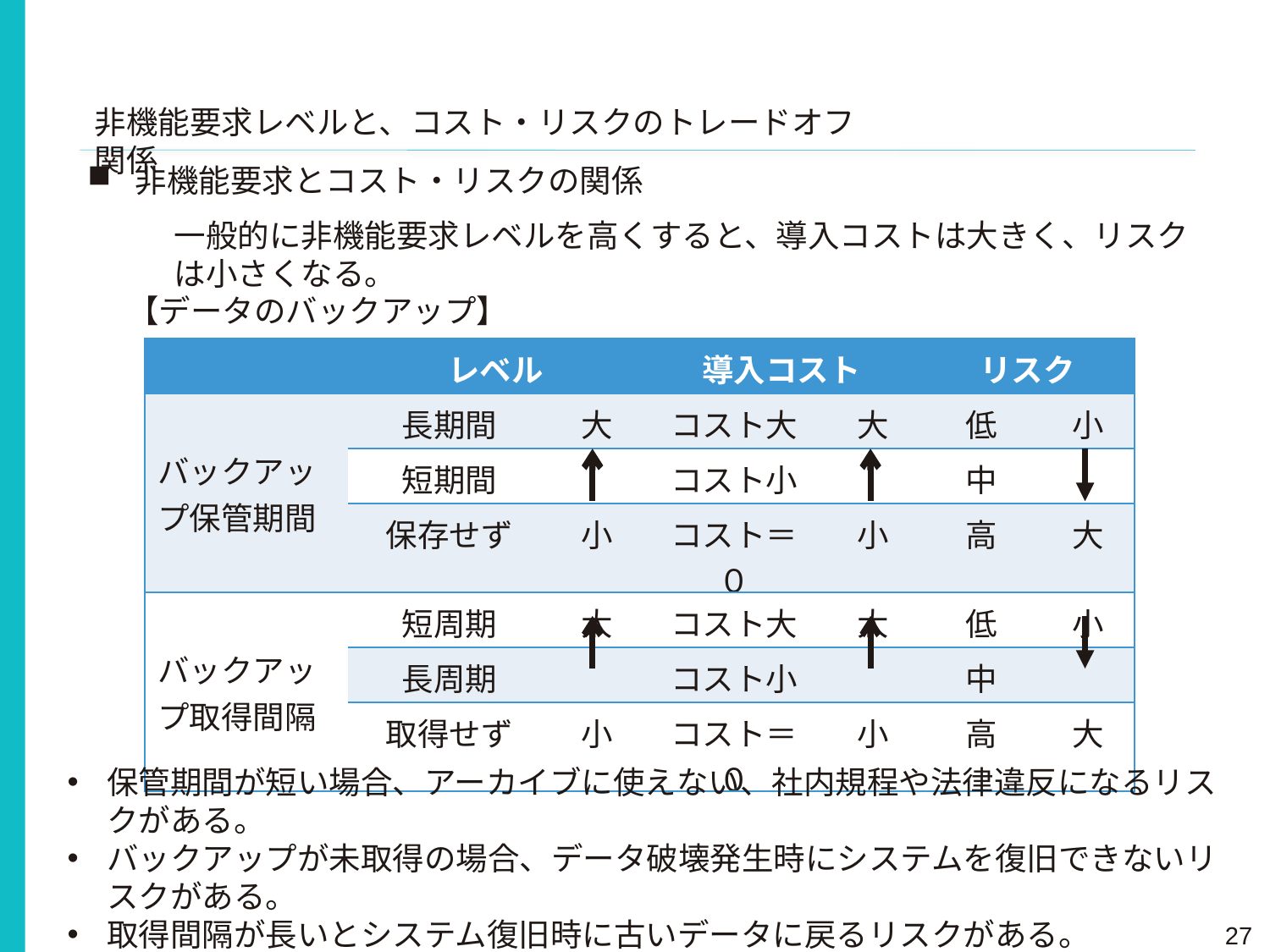

非機能要求レベルと、コスト・リスクのトレードオフ関係
非機能要求とコスト・リスクの関係

一般的に非機能要求レベルを高くすると、導入コストは大きく、リスクは小さくなる。

【データのバックアップ】
|  | レベル |  | 導入コスト |  | リスク |  |
| --- | --- | --- | --- | --- | --- | --- |
| バックアップ保管期間 | 長期間 | 大 | コスト大 | 大 | 低 | 小 |
|  | 短期間 |  | コスト小 |  | 中 |  |
|  | 保存せず | 小 | コスト＝０ | 小 | 高 | 大 |
| バックアップ取得間隔 | 短周期 | 大 | コスト大 | 大 | 低 | 小 |
|  | 長周期 |  | コスト小 |  | 中 |  |
|  | 取得せず | 小 | コスト＝０ | 小 | 高 | 大 |
保管期間が短い場合、アーカイブに使えない、社内規程や法律違反になるリスクがある。
バックアップが未取得の場合、データ破壊発生時にシステムを復旧できないリスクがある。
取得間隔が長いとシステム復旧時に古いデータに戻るリスクがある。
27